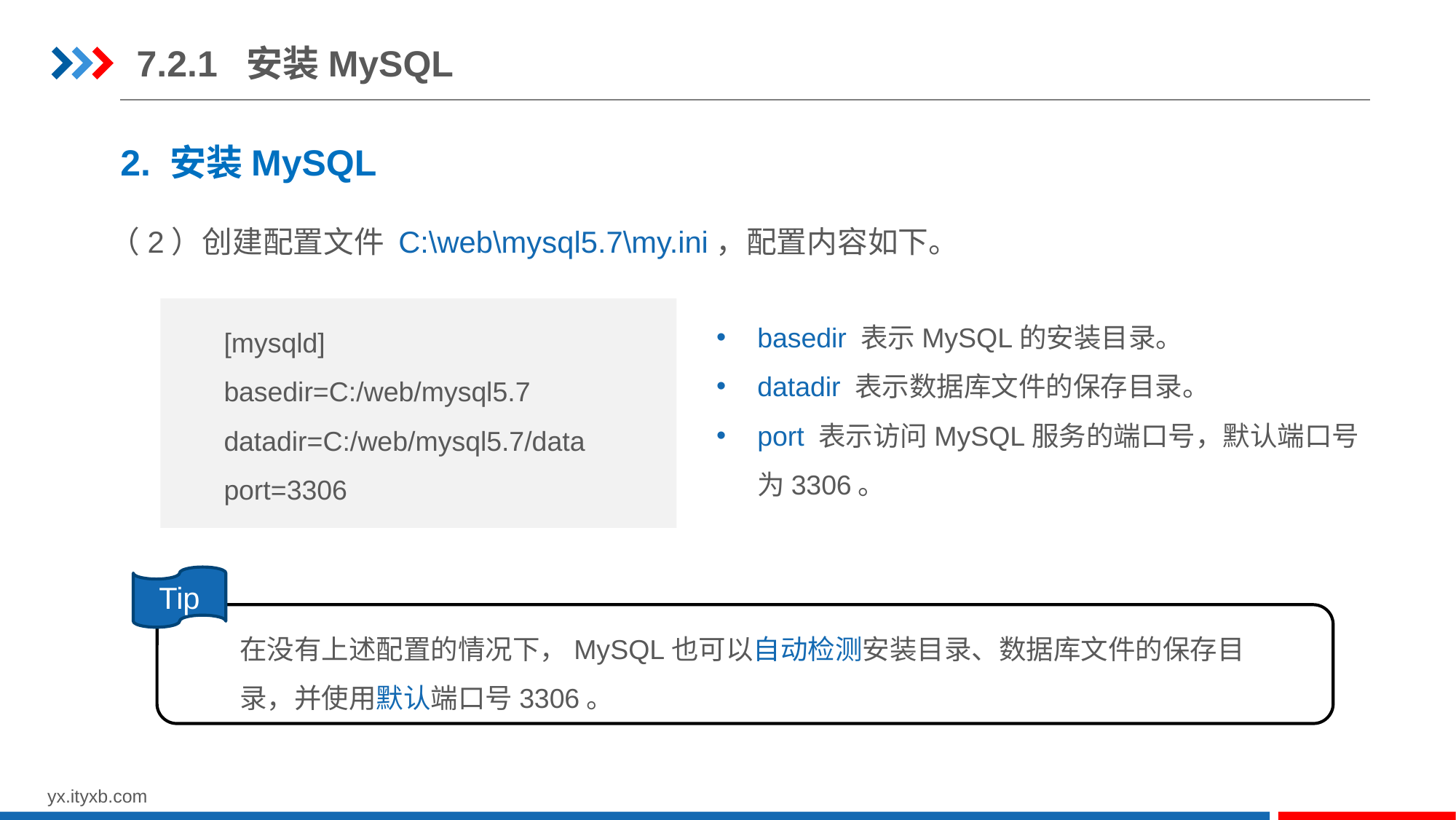

7.2.1  安装MySQL
2. 安装MySQL
（2）创建配置文件 C:\web\mysql5.7\my.ini，配置内容如下。

basedir 表示MySQL的安装目录。
datadir 表示数据库文件的保存目录。
port 表示访问MySQL服务的端口号，默认端口号为3306。
[mysqld]
basedir=C:/web/mysql5.7
datadir=C:/web/mysql5.7/data
port=3306
Tip

在没有上述配置的情况下，MySQL也可以自动检测安装目录、数据库文件的保存目录，并使用默认端口号3306。